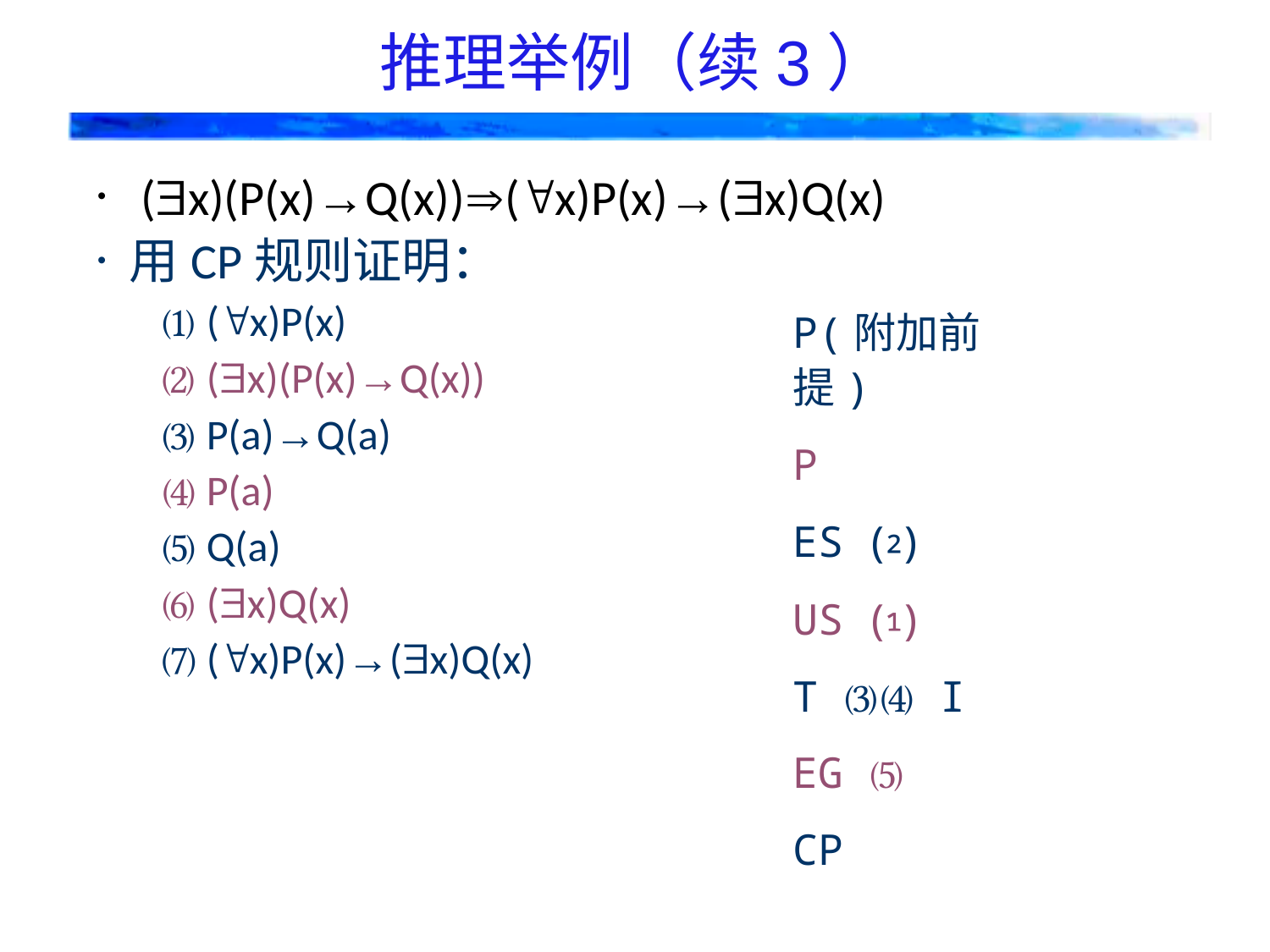

# 推理举例（续3）
 (∃x)(P(x)→Q(x))⇒(∀x)P(x)→(∃x)Q(x)
用CP规则证明：
⑴ (∀x)P(x)
⑵ (∃x)(P(x)→Q(x))
⑶ P(a)→Q(a)
⑷ P(a)
⑸ Q(a)
⑹ (∃x)Q(x)
⑺ (∀x)P(x)→(∃x)Q(x)

P(附加前提)
P
ES ⑵
US ⑴
T ⑶⑷ I
EG ⑸
CP